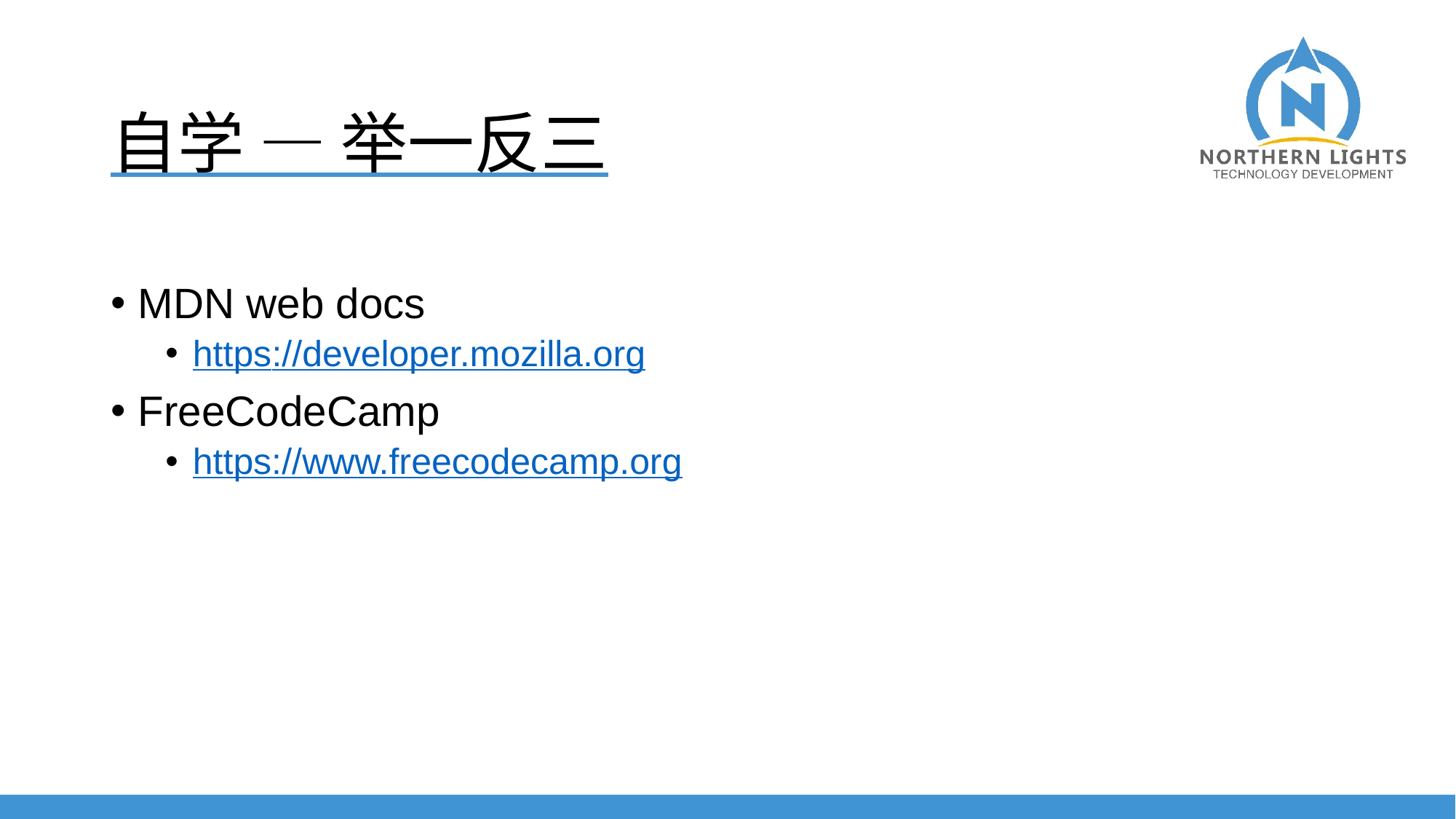

# 自学 — 举一反三
MDN web docs
https://developer.mozilla.org
FreeCodeCamp
https://www.freecodecamp.org